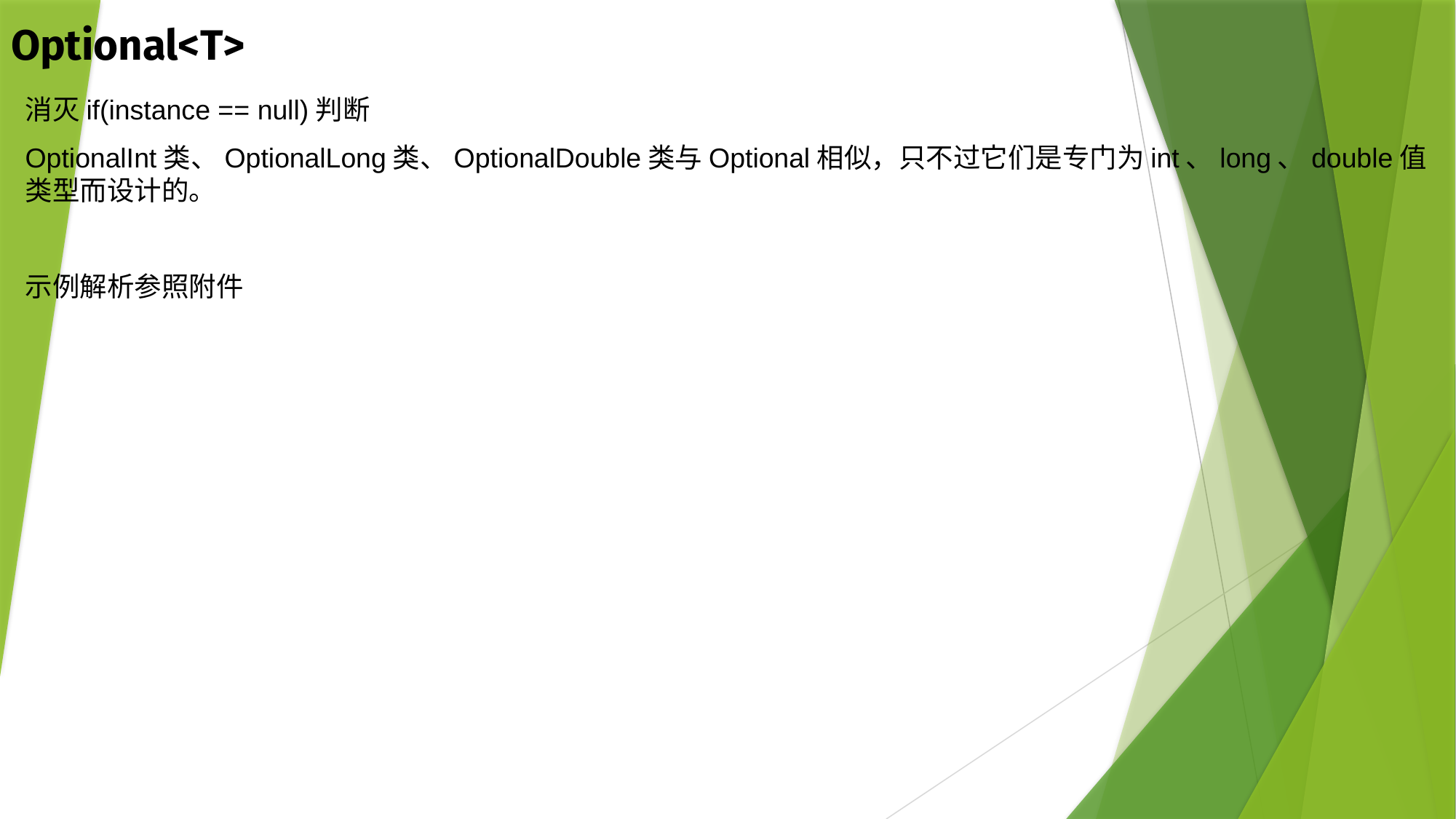

# Optional<T>
消灭if(instance == null)判断
OptionalInt类、OptionalLong类、OptionalDouble类与Optional相似，只不过它们是专门为int、long、double值类型而设计的。

示例解析参照附件